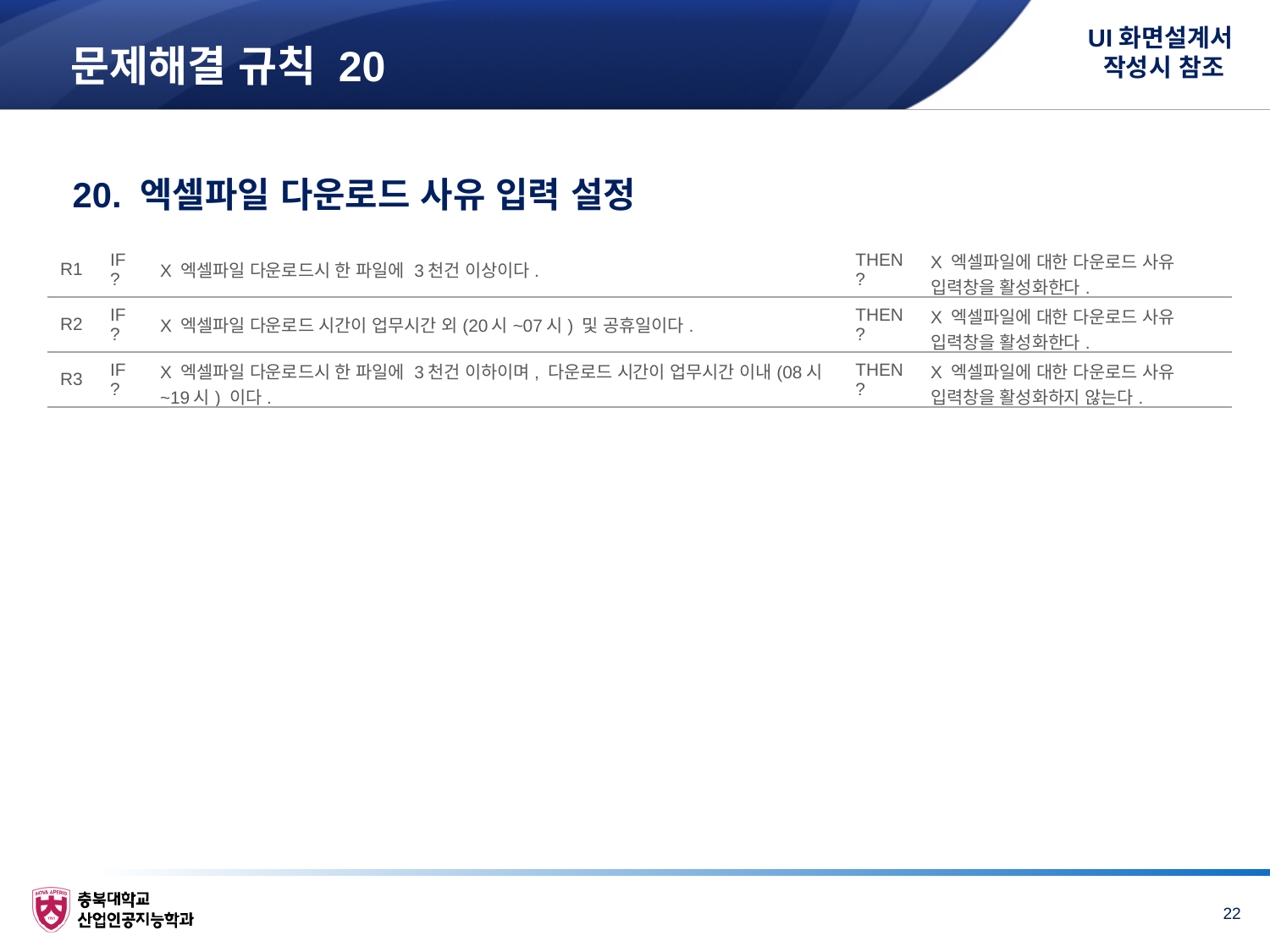

UI화면설계서
작성시 참조
# 문제해결 규칙 20
20. 엑셀파일 다운로드 사유 입력 설정
| R1 | IF? | X 엑셀파일 다운로드시 한 파일에 3천건 이상이다. | THEN? | X 엑셀파일에 대한 다운로드 사유 입력창을 활성화한다. |
| --- | --- | --- | --- | --- |
| R2 | IF? | X 엑셀파일 다운로드 시간이 업무시간 외(20시~07시) 및 공휴일이다. | THEN? | X 엑셀파일에 대한 다운로드 사유 입력창을 활성화한다. |
| R3 | IF? | X 엑셀파일 다운로드시 한 파일에 3천건 이하이며, 다운로드 시간이 업무시간 이내(08시~19시) 이다. | THEN? | X 엑셀파일에 대한 다운로드 사유 입력창을 활성화하지 않는다. |